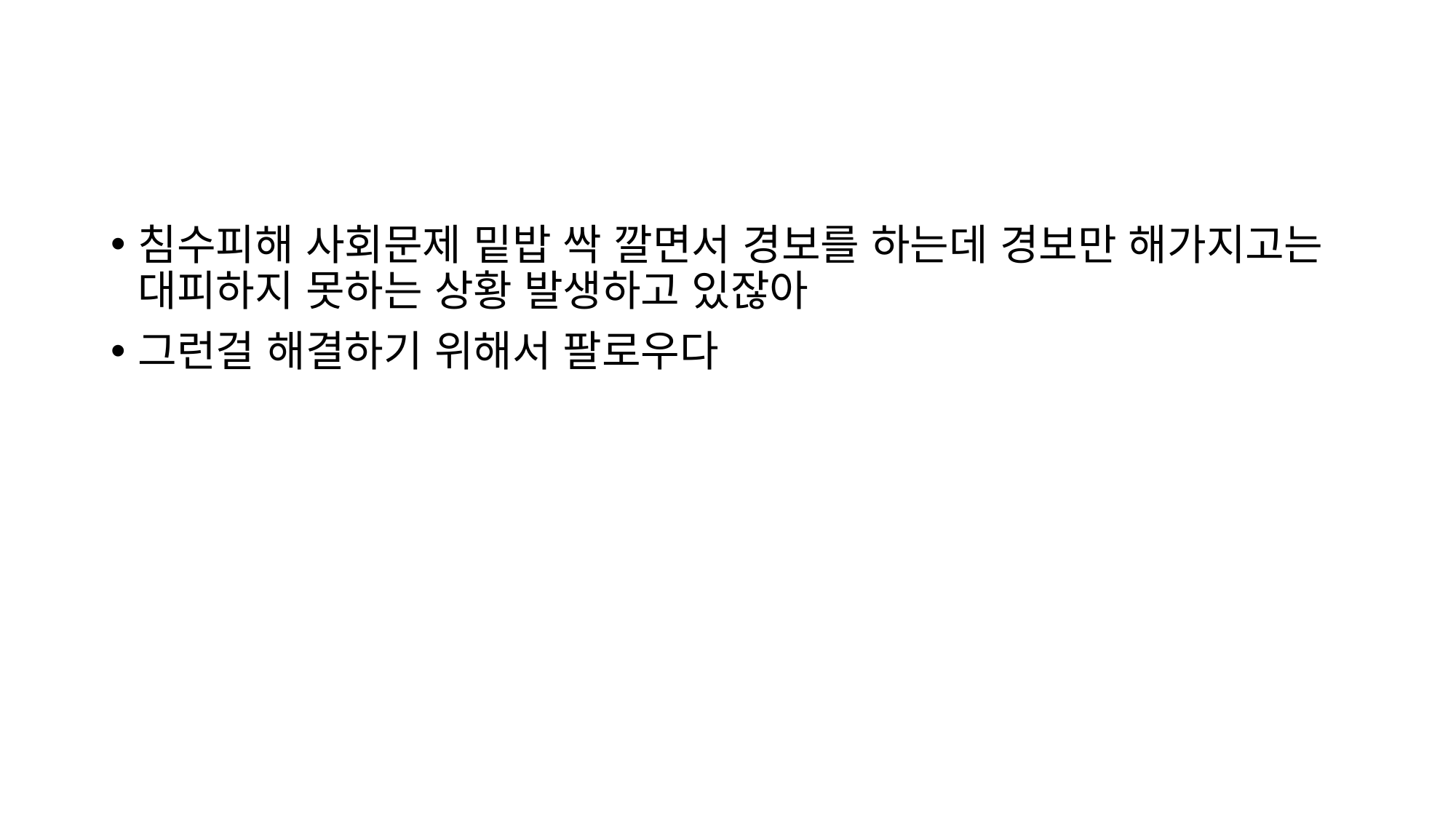

침수피해 사회문제 밑밥 싹 깔면서 경보를 하는데 경보만 해가지고는 대피하지 못하는 상황 발생하고 있잖아
그런걸 해결하기 위해서 팔로우다